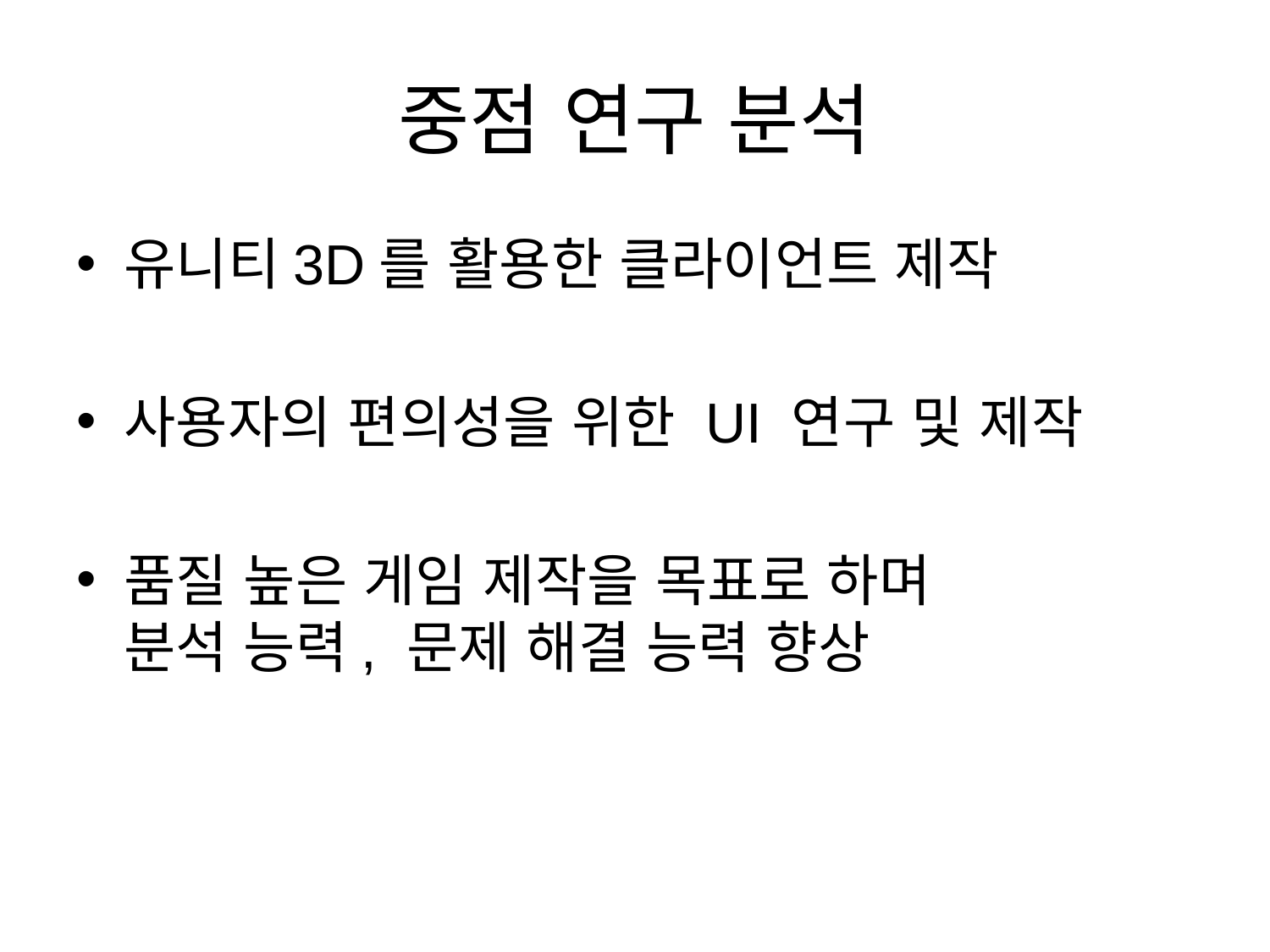

# 중점 연구 분석
유니티3D를 활용한 클라이언트 제작

사용자의 편의성을 위한 UI 연구 및 제작

품질 높은 게임 제작을 목표로 하며
분석 능력, 문제 해결 능력 향상